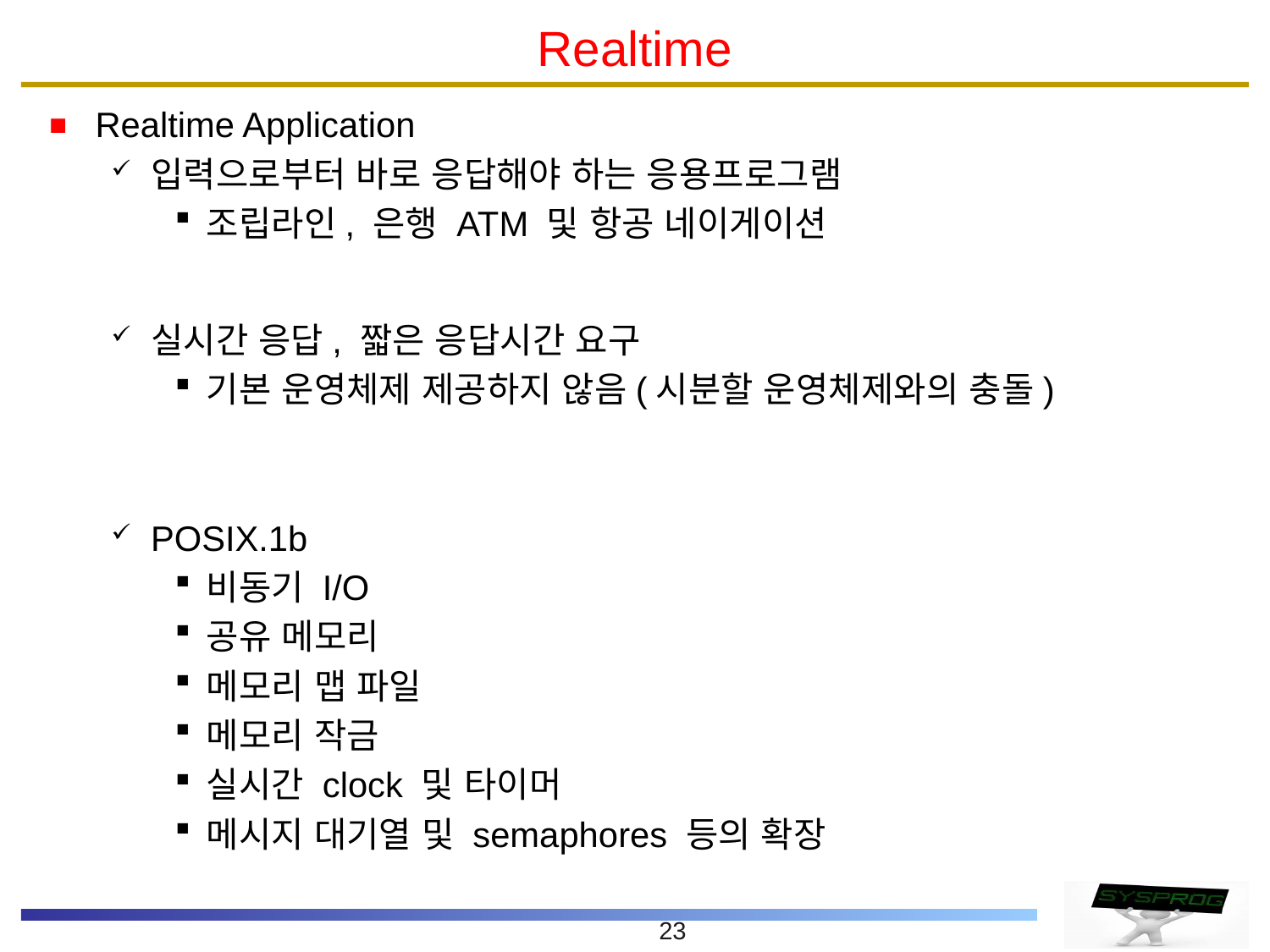

# Realtime
Realtime Application
입력으로부터 바로 응답해야 하는 응용프로그램
조립라인, 은행 ATM 및 항공 네이게이션

실시간 응답, 짧은 응답시간 요구
기본 운영체제 제공하지 않음(시분할 운영체제와의 충돌)

POSIX.1b
비동기 I/O
공유 메모리
메모리 맵 파일
메모리 작금
실시간 clock 및 타이머
메시지 대기열 및 semaphores 등의 확장

23